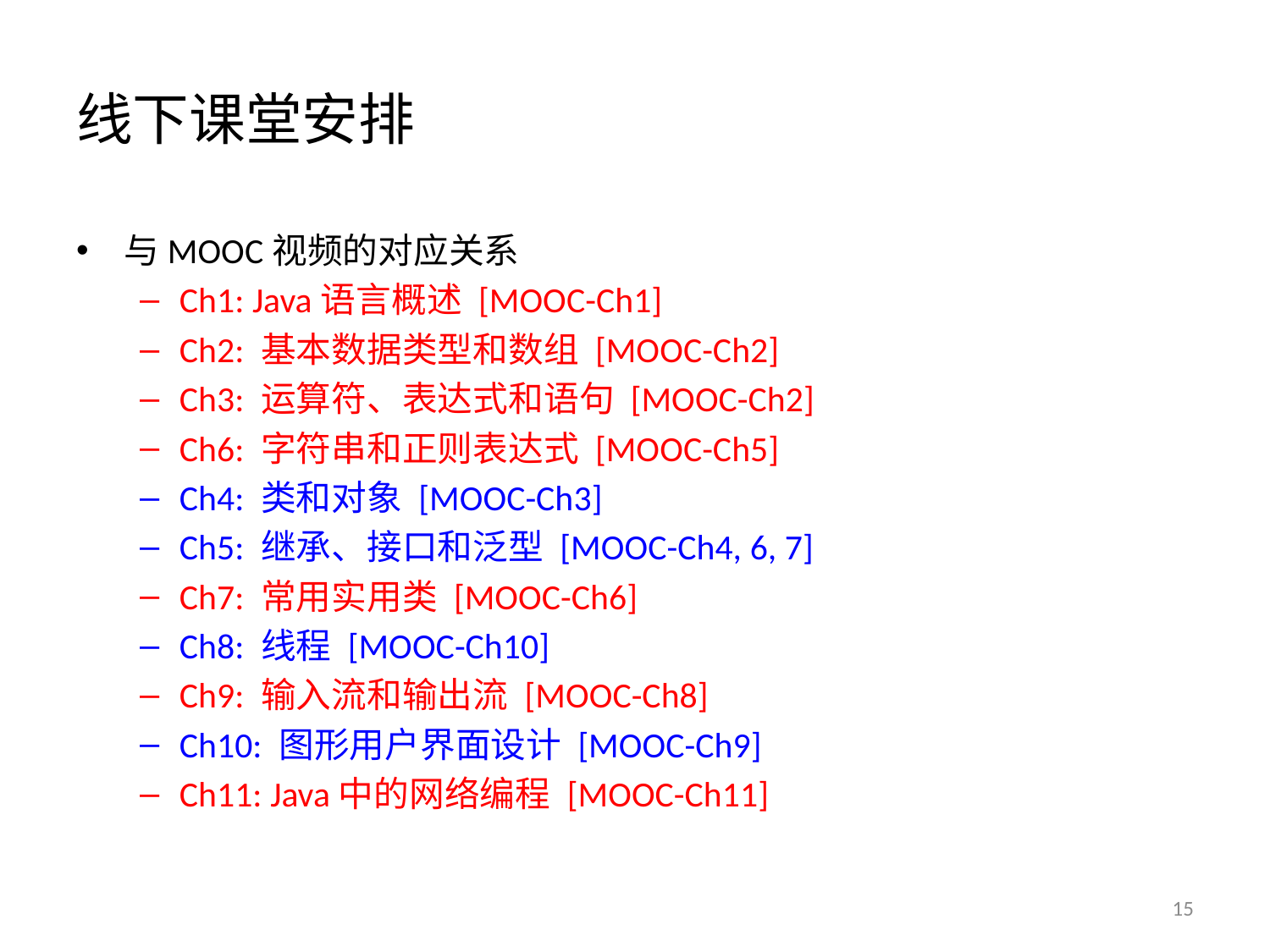

# 线下课堂安排
与MOOC视频的对应关系
Ch1: Java语言概述 [MOOC-Ch1]
Ch2: 基本数据类型和数组 [MOOC-Ch2]
Ch3: 运算符、表达式和语句 [MOOC-Ch2]
Ch6: 字符串和正则表达式 [MOOC-Ch5]
Ch4: 类和对象 [MOOC-Ch3]
Ch5: 继承、接口和泛型 [MOOC-Ch4, 6, 7]
Ch7: 常用实用类 [MOOC-Ch6]
Ch8: 线程 [MOOC-Ch10]
Ch9: 输入流和输出流 [MOOC-Ch8]
Ch10: 图形用户界面设计 [MOOC-Ch9]
Ch11: Java中的网络编程 [MOOC-Ch11]
15